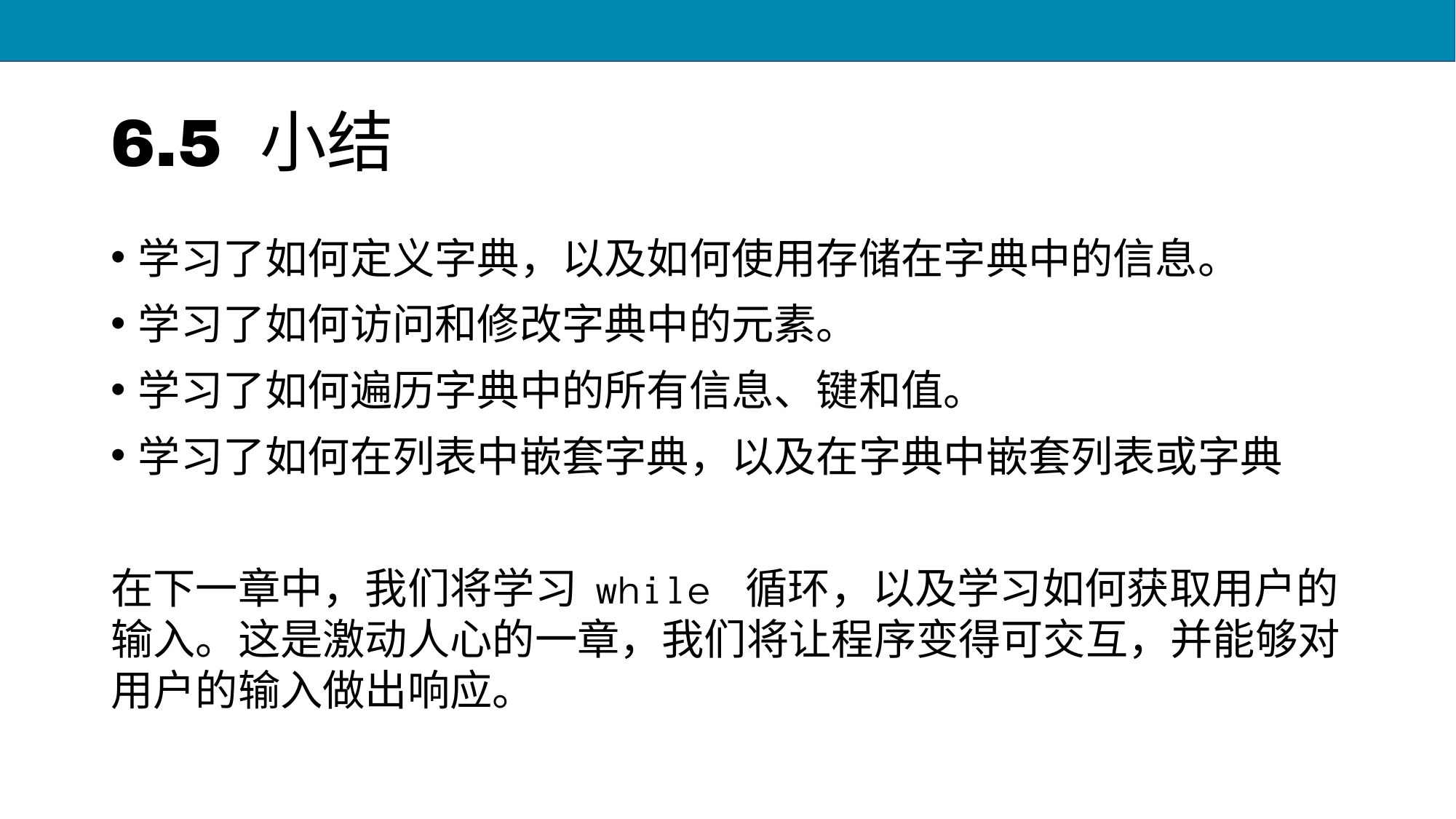

# 6.5 小结
学习了如何定义字典，以及如何使用存储在字典中的信息。
学习了如何访问和修改字典中的元素。
学习了如何遍历字典中的所有信息、键和值。
学习了如何在列表中嵌套字典，以及在字典中嵌套列表或字典

在下一章中，我们将学习 while 循环，以及学习如何获取用户的输入。这是激动人心的一章，我们将让程序变得可交互，并能够对用户的输入做出响应。